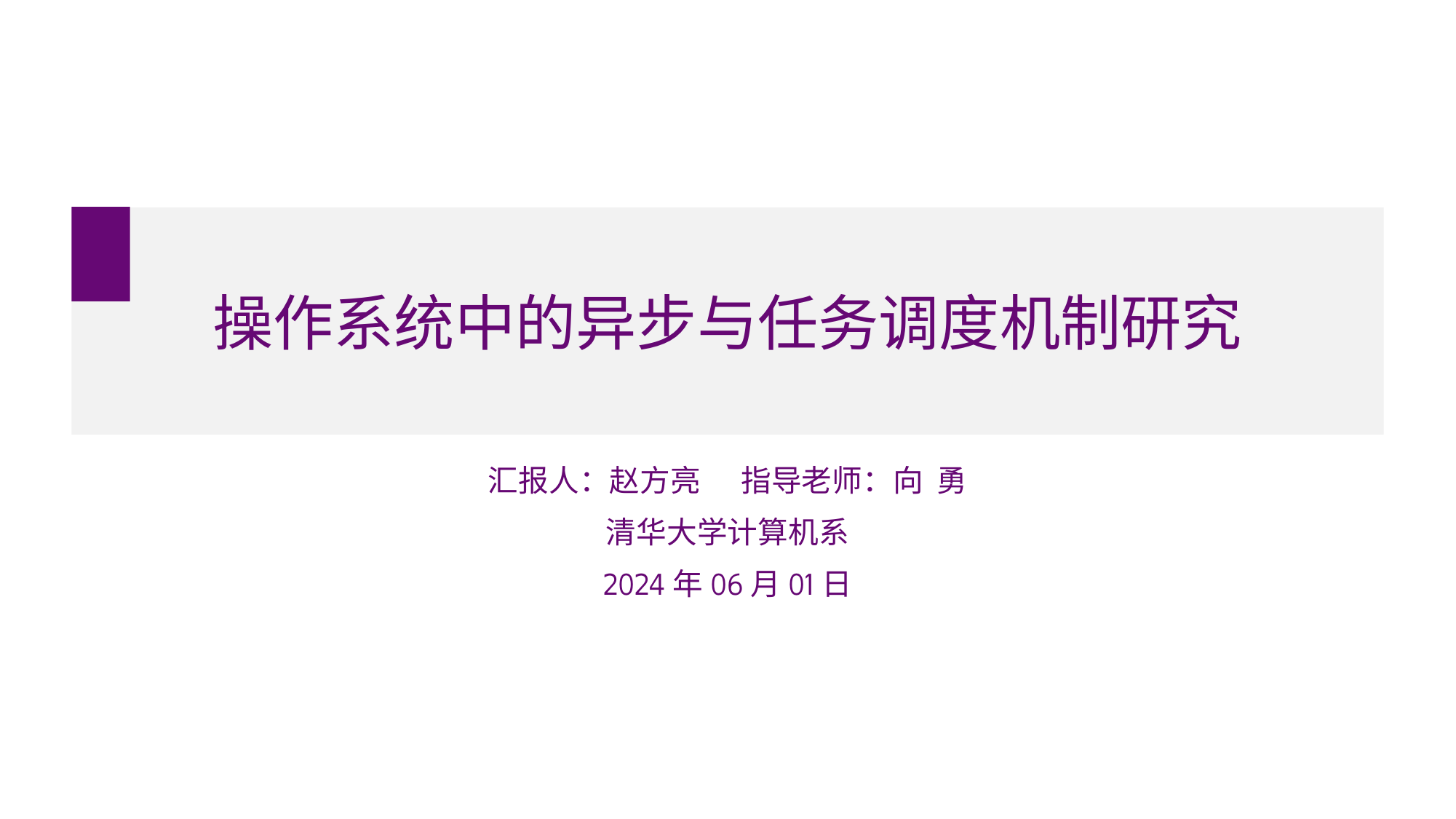

# 操作系统中的异步与任务调度机制研究
汇报人：赵方亮      指导老师：向  勇
清华大学计算机系
2024年06月01日